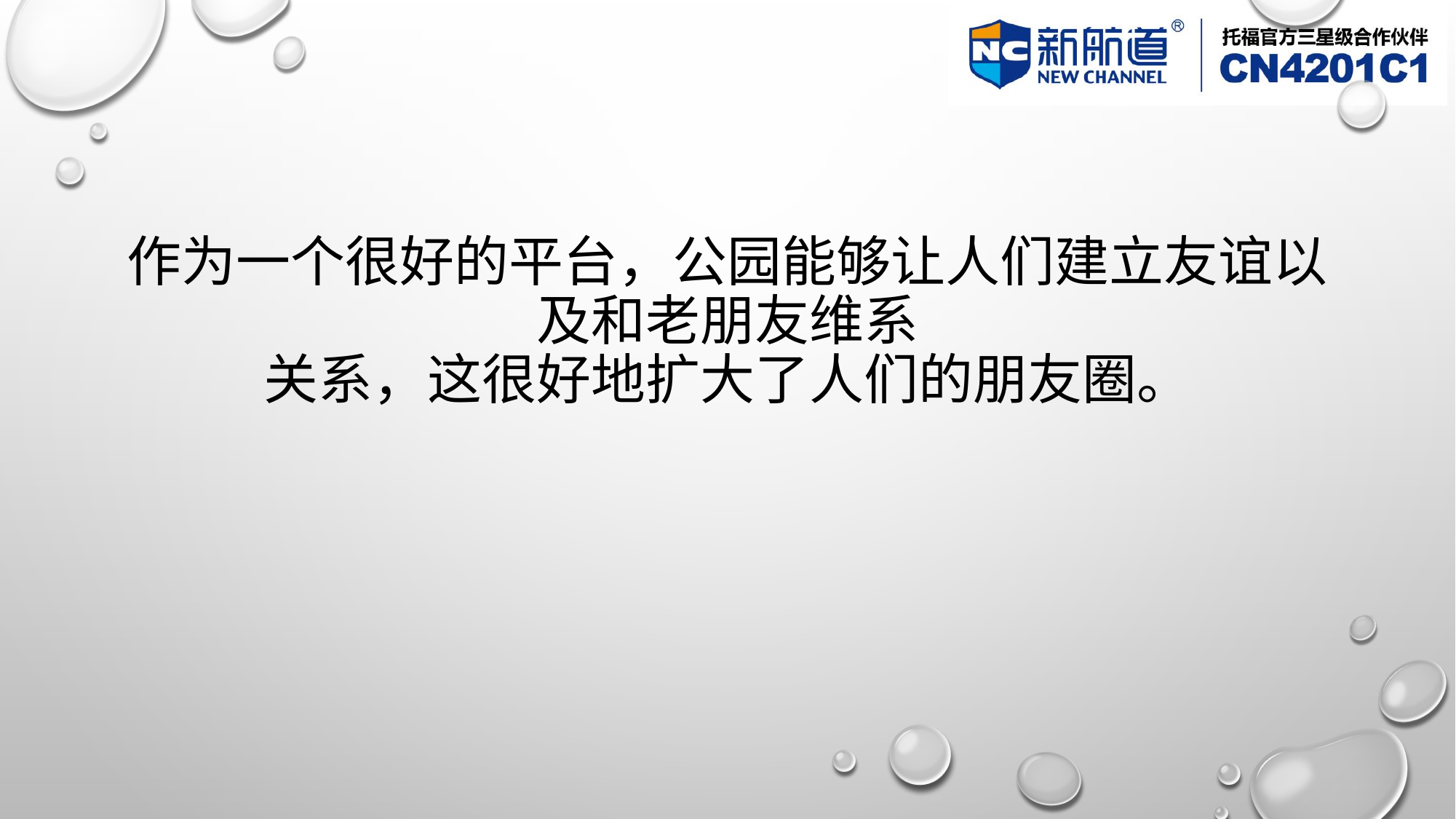

# 作为一个很好的平台，公园能够让人们建立友谊以及和老朋友维系 关系，这很好地扩大了人们的朋友圈。